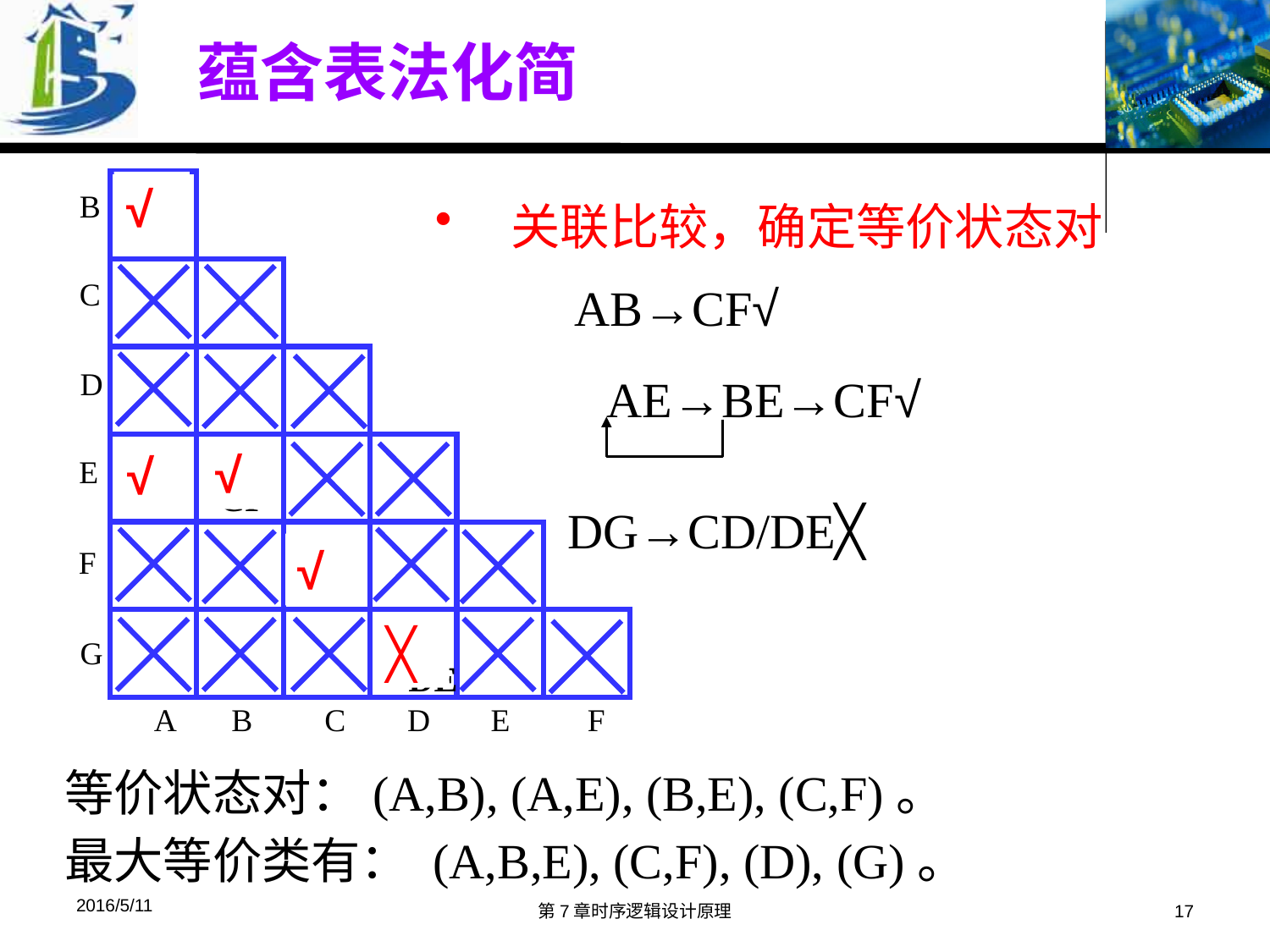

蕴含表法化简

CF
B

C
D
AE
CF
BE
E
F
CD
G
DE
A
B
C
D
E
F
 关联比较，确定等价状态对
√
AB→CF√
AE→BE→CF√

√
√
DG→CD/DE╳
√
╳

等价状态对：(A,B), (A,E), (B,E), (C,F)。
最大等价类有： (A,B,E), (C,F), (D), (G)。
2016/5/11
第7章时序逻辑设计原理
17